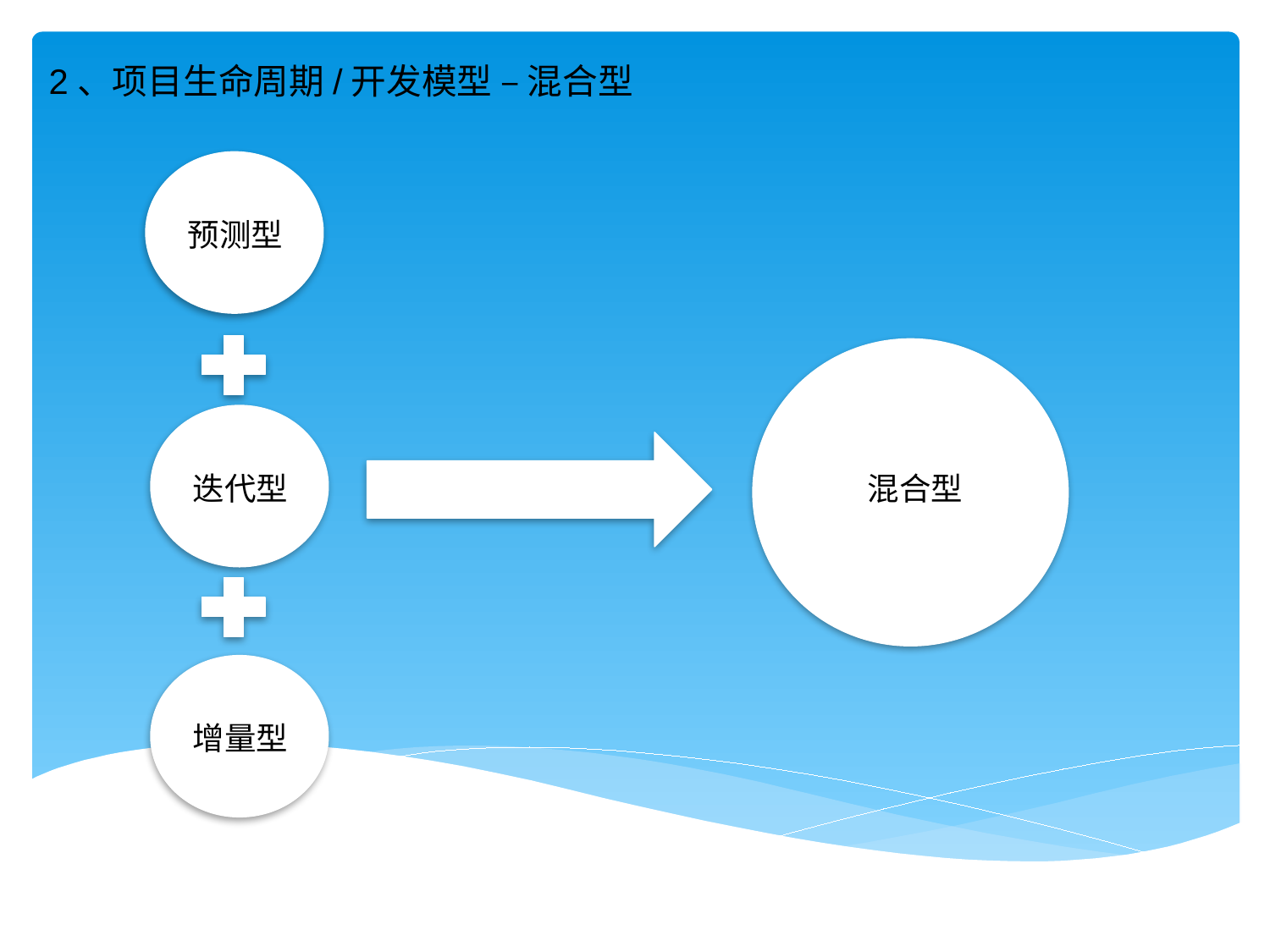

2、项目生命周期/开发模型 – 混合型

预测型

迭代型
混合型

增量型